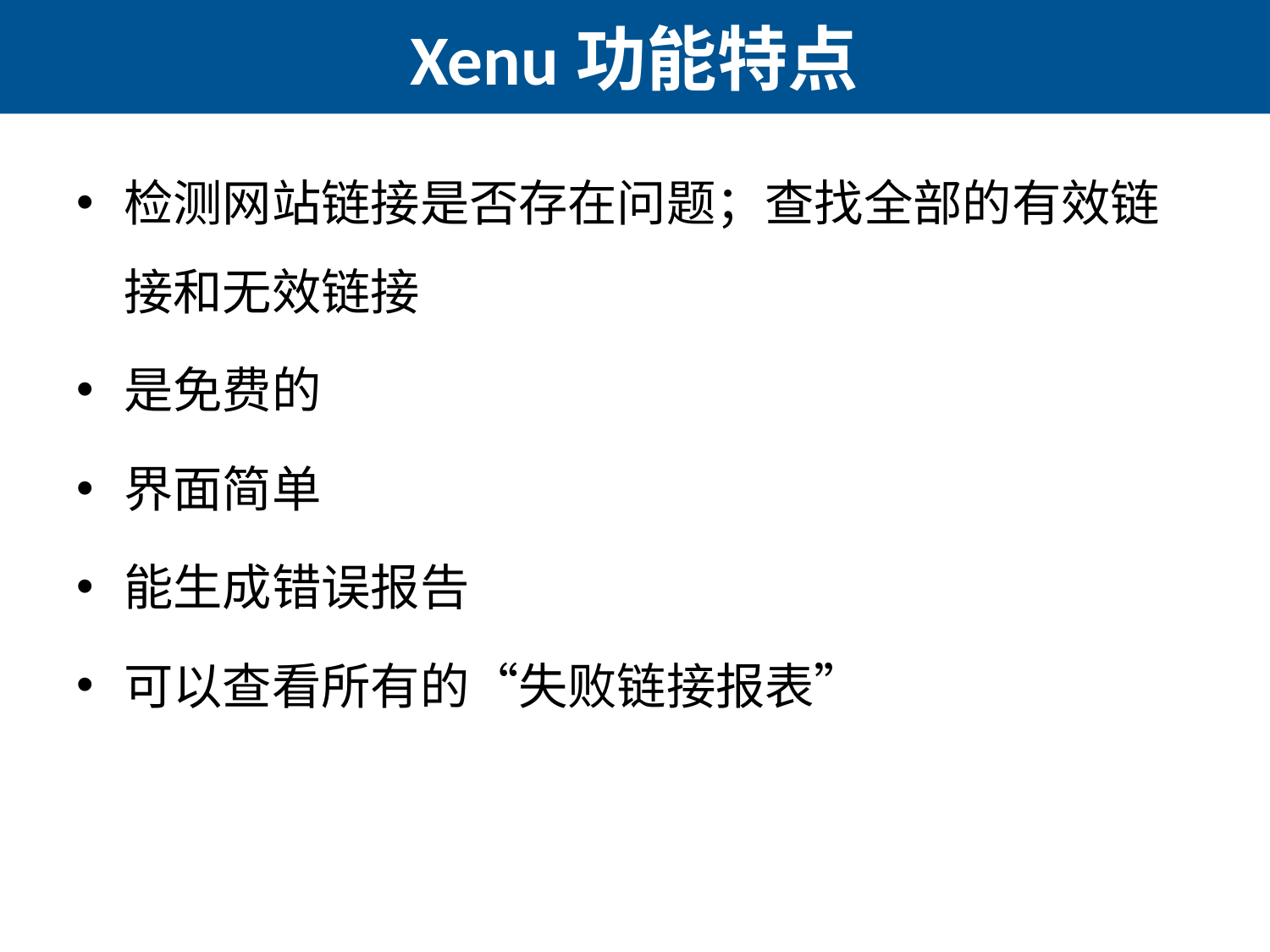

# Xenu功能特点
检测网站链接是否存在问题；查找全部的有效链接和无效链接
是免费的
界面简单
能生成错误报告
可以查看所有的“失败链接报表”